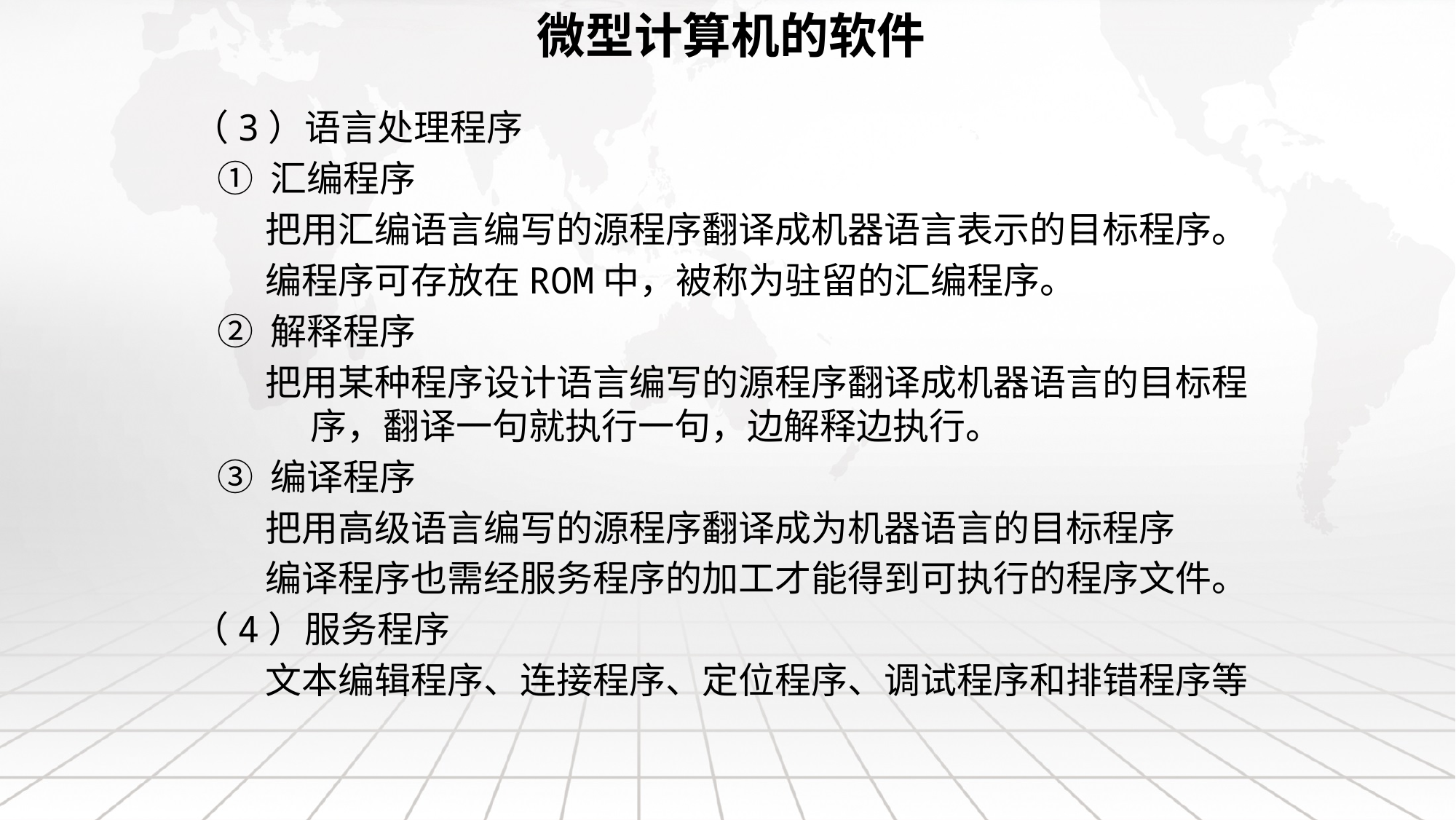

# 微型计算机的软件

（3）语言处理程序
   ① 汇编程序
把用汇编语言编写的源程序翻译成机器语言表示的目标程序。
编程序可存放在ROM中，被称为驻留的汇编程序。
   ② 解释程序
把用某种程序设计语言编写的源程序翻译成机器语言的目标程序，翻译一句就执行一句，边解释边执行。
   ③ 编译程序
把用高级语言编写的源程序翻译成为机器语言的目标程序
编译程序也需经服务程序的加工才能得到可执行的程序文件。
（4）服务程序
文本编辑程序、连接程序、定位程序、调试程序和排错程序等